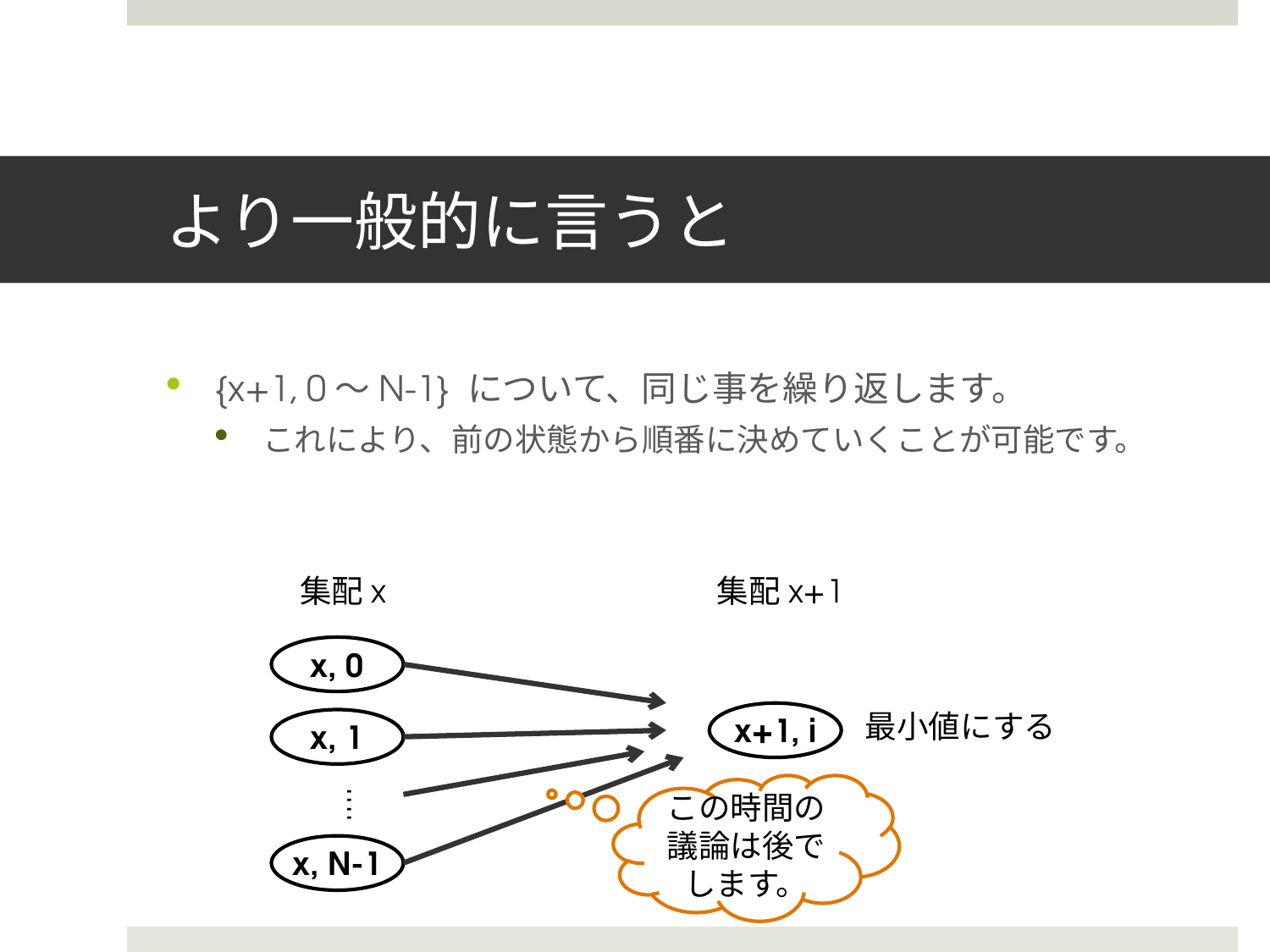

# より一般的に言うと
{x+1, 0〜N-1} について、同じ事を繰り返します。
これにより、前の状態から順番に決めていくことが可能です。

集配x
集配x+1
x, 0
最小値にする
x+1, i
x, 1
....
この時間の
議論は後で
します。
x, N-1